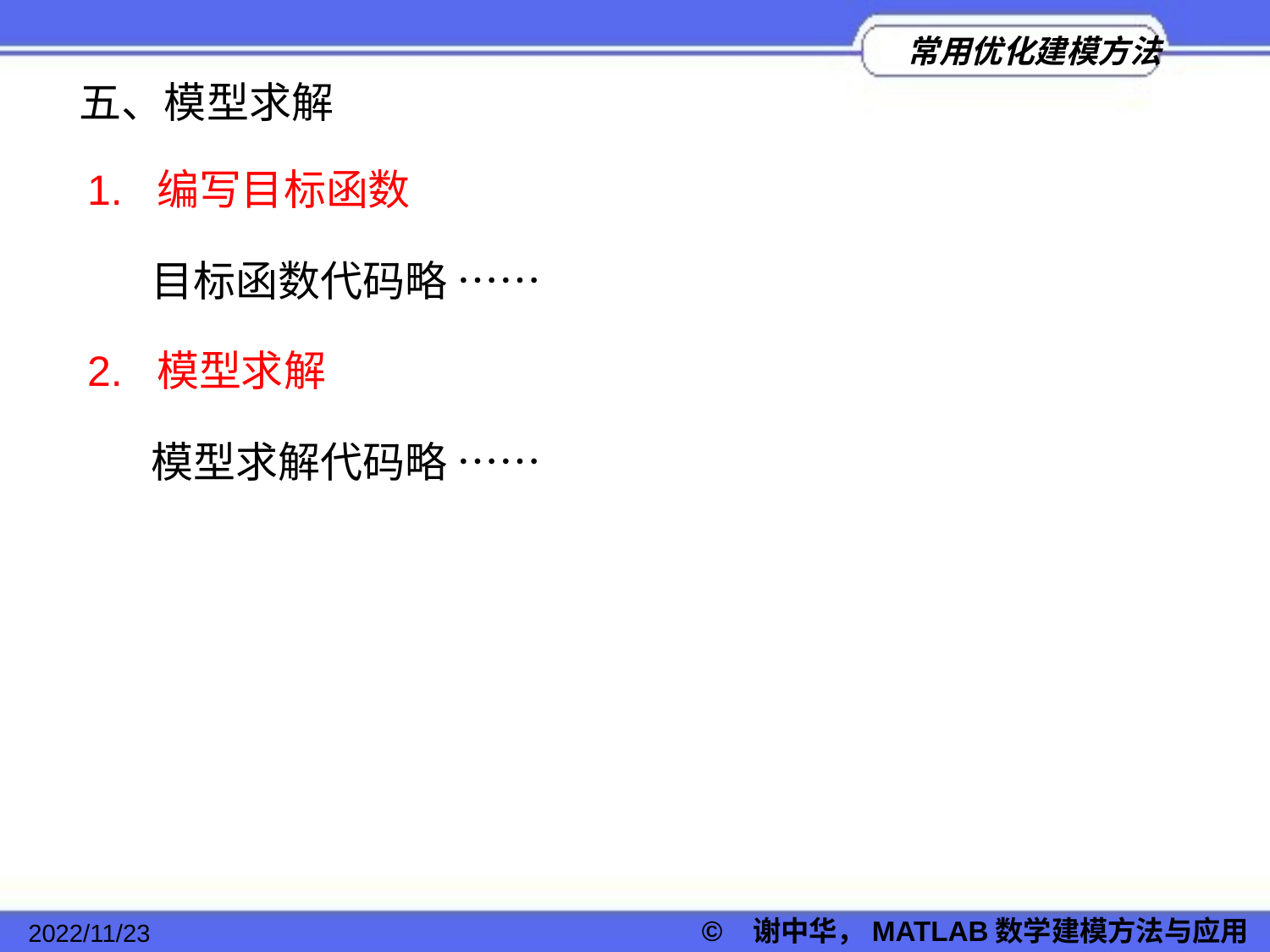

五、模型求解
1.  编写目标函数
目标函数代码略 ……
2.  模型求解
模型求解代码略 ……
2022/11/23
©   谢中华，MATLAB数学建模方法与应用